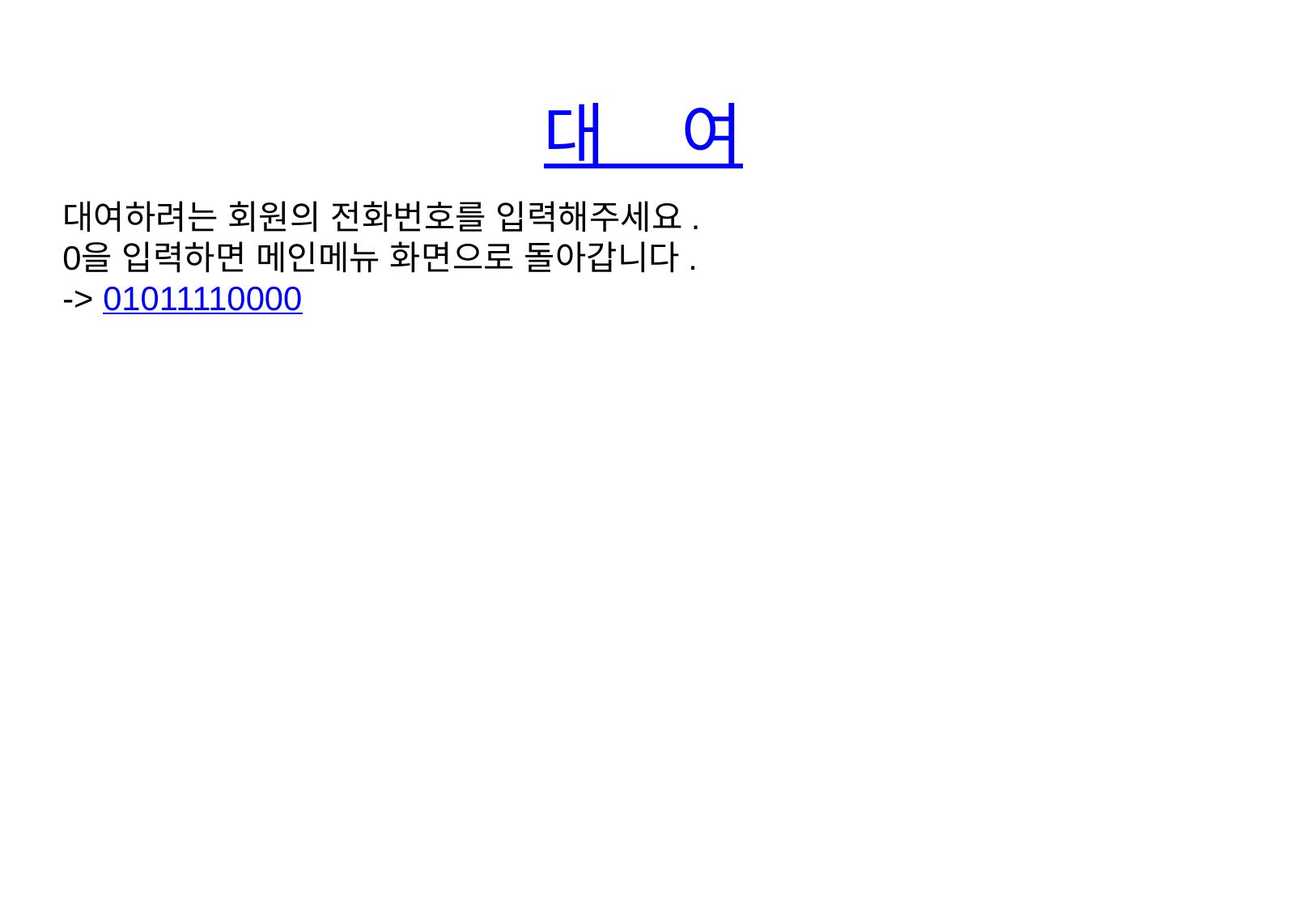

대    여
대여하려는 회원의 전화번호를 입력해주세요.
0을 입력하면 메인메뉴 화면으로 돌아갑니다.
-> 01011110000